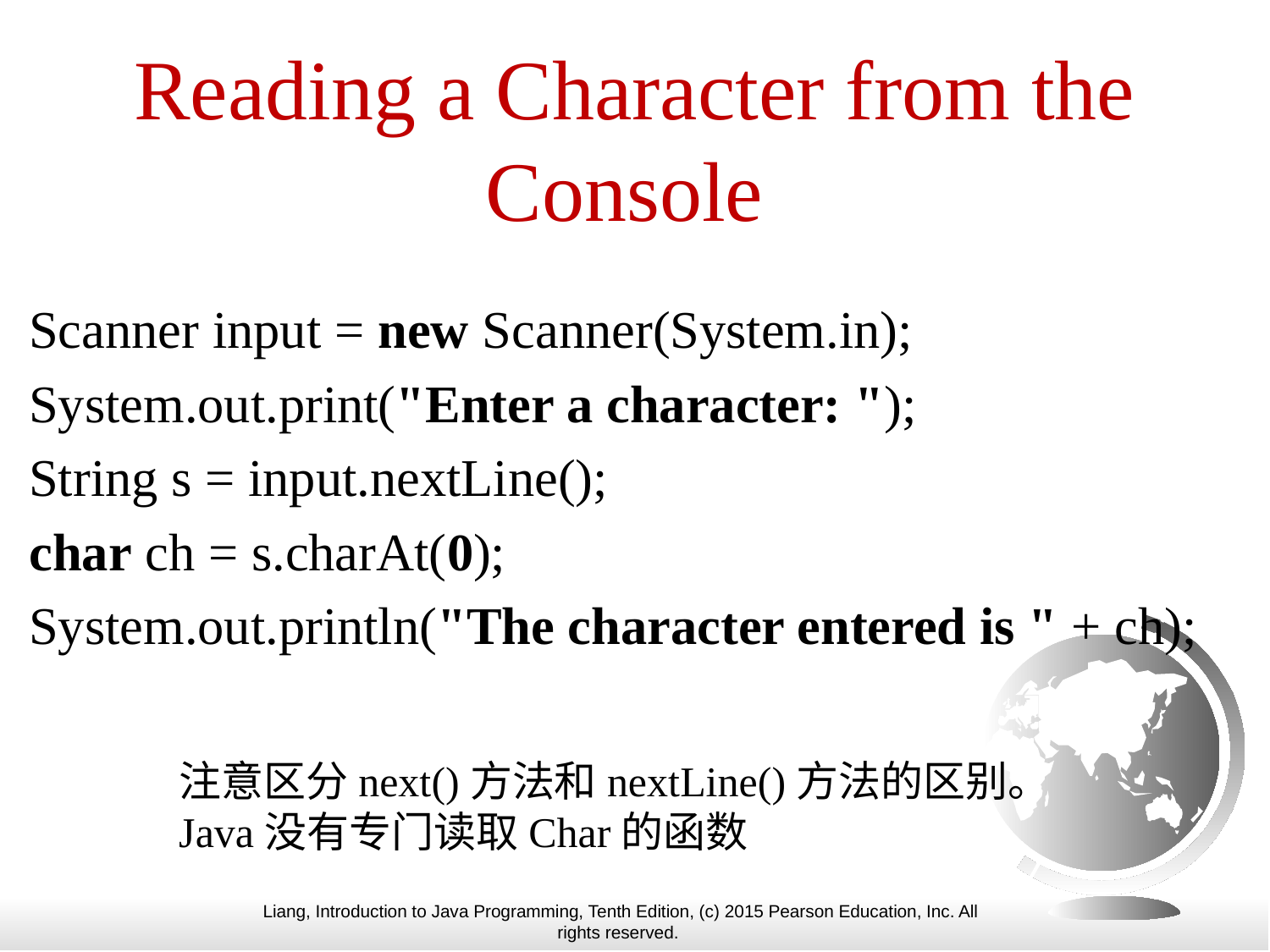

# Reading a Character from the Console
Scanner input = new Scanner(System.in);
System.out.print("Enter a character: ");
String s = input.nextLine();
char ch = s.charAt(0);
System.out.println("The character entered is " + ch);
注意区分next()方法和nextLine()方法的区别。
Java没有专门读取Char的函数
29